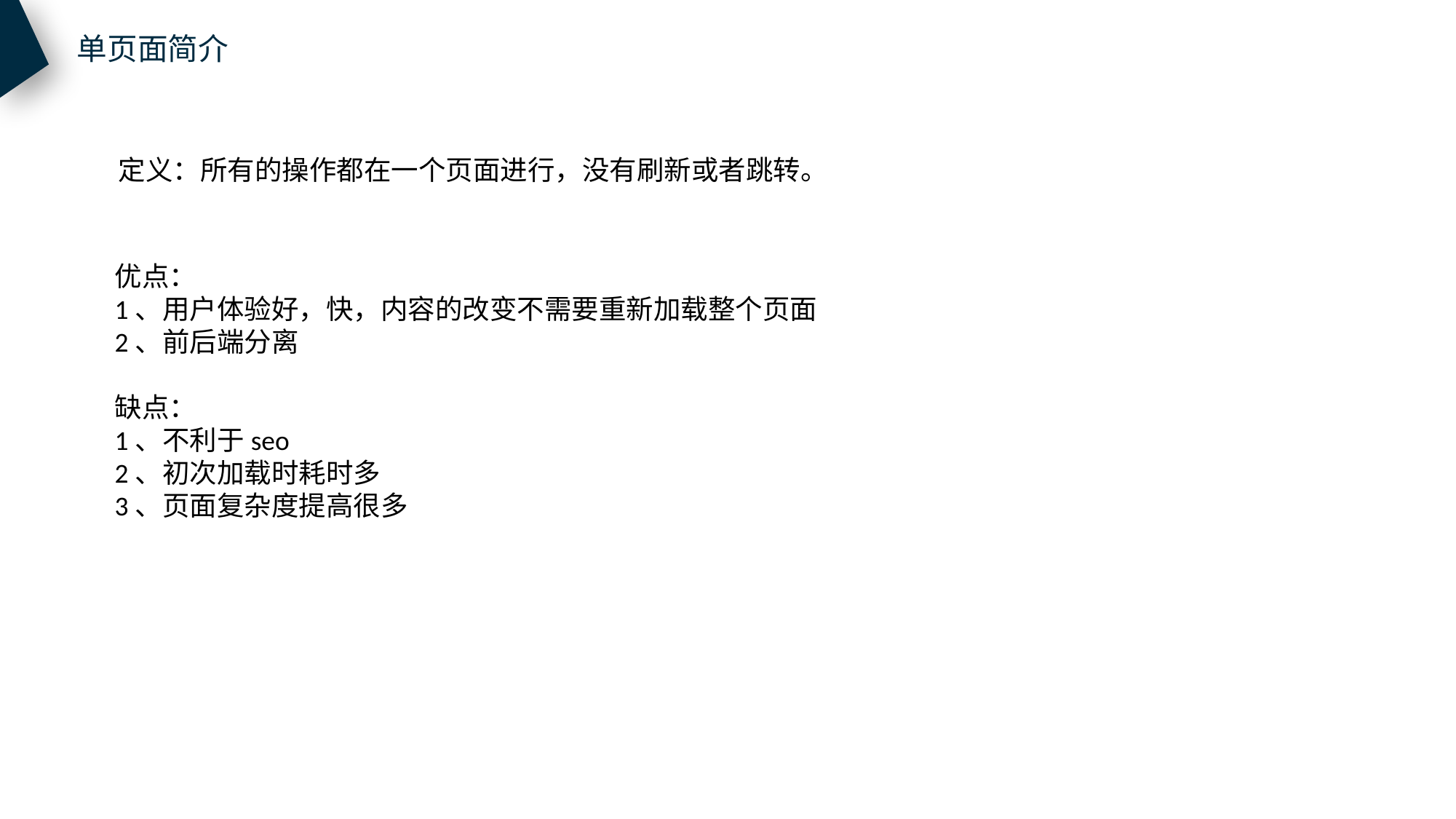

单页面简介
定义：所有的操作都在一个页面进行，没有刷新或者跳转。
优点：
1、用户体验好，快，内容的改变不需要重新加载整个页面
2、前后端分离

缺点：
1、不利于seo
2、初次加载时耗时多
3、页面复杂度提高很多